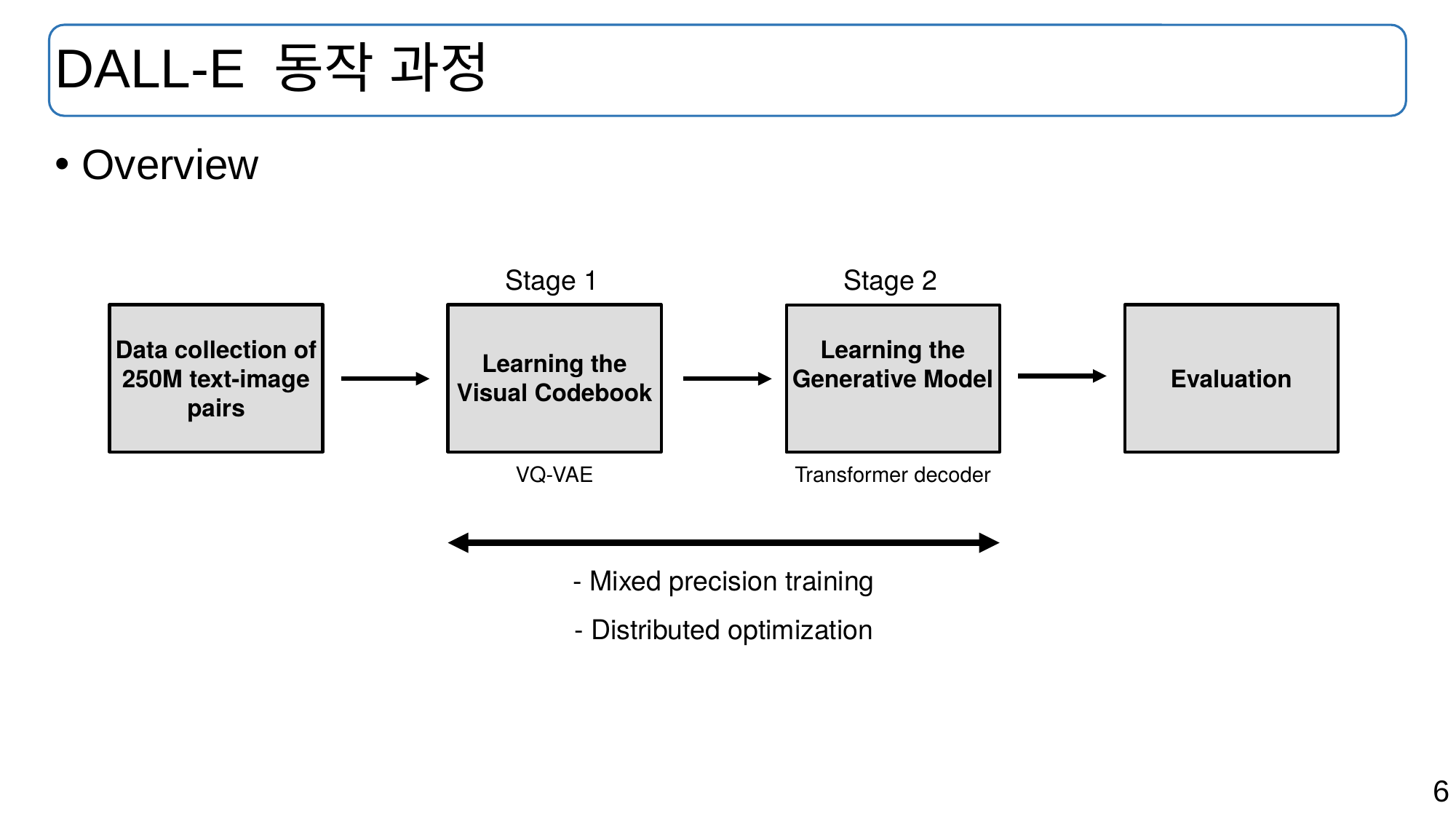

# DALL-E 동작 과정
Overview
Stage 1
Stage 2

Data collection of 250M text-image pairs
Learning the Generative Model
Learning the Visual Codebook
Evaluation
VQ-VAE
Transformer decoder
- Mixed precision training
- Distributed optimization
6